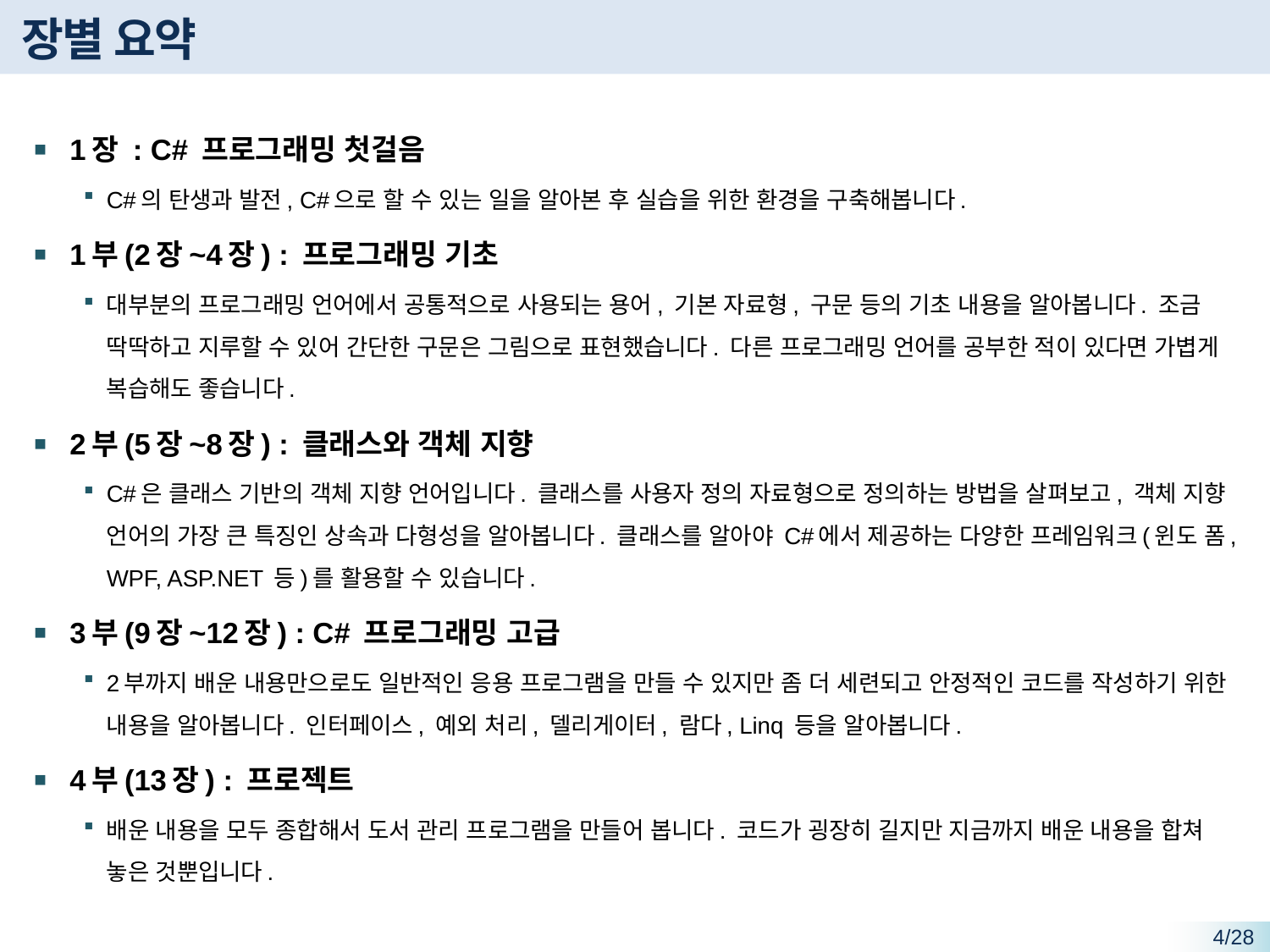

# 장별 요약
1장 : C# 프로그래밍 첫걸음
C#의 탄생과 발전, C#으로 할 수 있는 일을 알아본 후 실습을 위한 환경을 구축해봅니다.
1부(2장~4장) : 프로그래밍 기초
대부분의 프로그래밍 언어에서 공통적으로 사용되는 용어, 기본 자료형, 구문 등의 기초 내용을 알아봅니다. 조금 딱딱하고 지루할 수 있어 간단한 구문은 그림으로 표현했습니다. 다른 프로그래밍 언어를 공부한 적이 있다면 가볍게 복습해도 좋습니다.
2부(5장~8장) : 클래스와 객체 지향
C#은 클래스 기반의 객체 지향 언어입니다. 클래스를 사용자 정의 자료형으로 정의하는 방법을 살펴보고, 객체 지향 언어의 가장 큰 특징인 상속과 다형성을 알아봅니다. 클래스를 알아야 C#에서 제공하는 다양한 프레임워크(윈도 폼, WPF, ASP.NET 등)를 활용할 수 있습니다.
3부(9장~12장) : C# 프로그래밍 고급
2부까지 배운 내용만으로도 일반적인 응용 프로그램을 만들 수 있지만 좀 더 세련되고 안정적인 코드를 작성하기 위한 내용을 알아봅니다. 인터페이스, 예외 처리, 델리게이터, 람다, Linq 등을 알아봅니다.
4부(13장) : 프로젝트
배운 내용을 모두 종합해서 도서 관리 프로그램을 만들어 봅니다. 코드가 굉장히 길지만 지금까지 배운 내용을 합쳐 놓은 것뿐입니다.